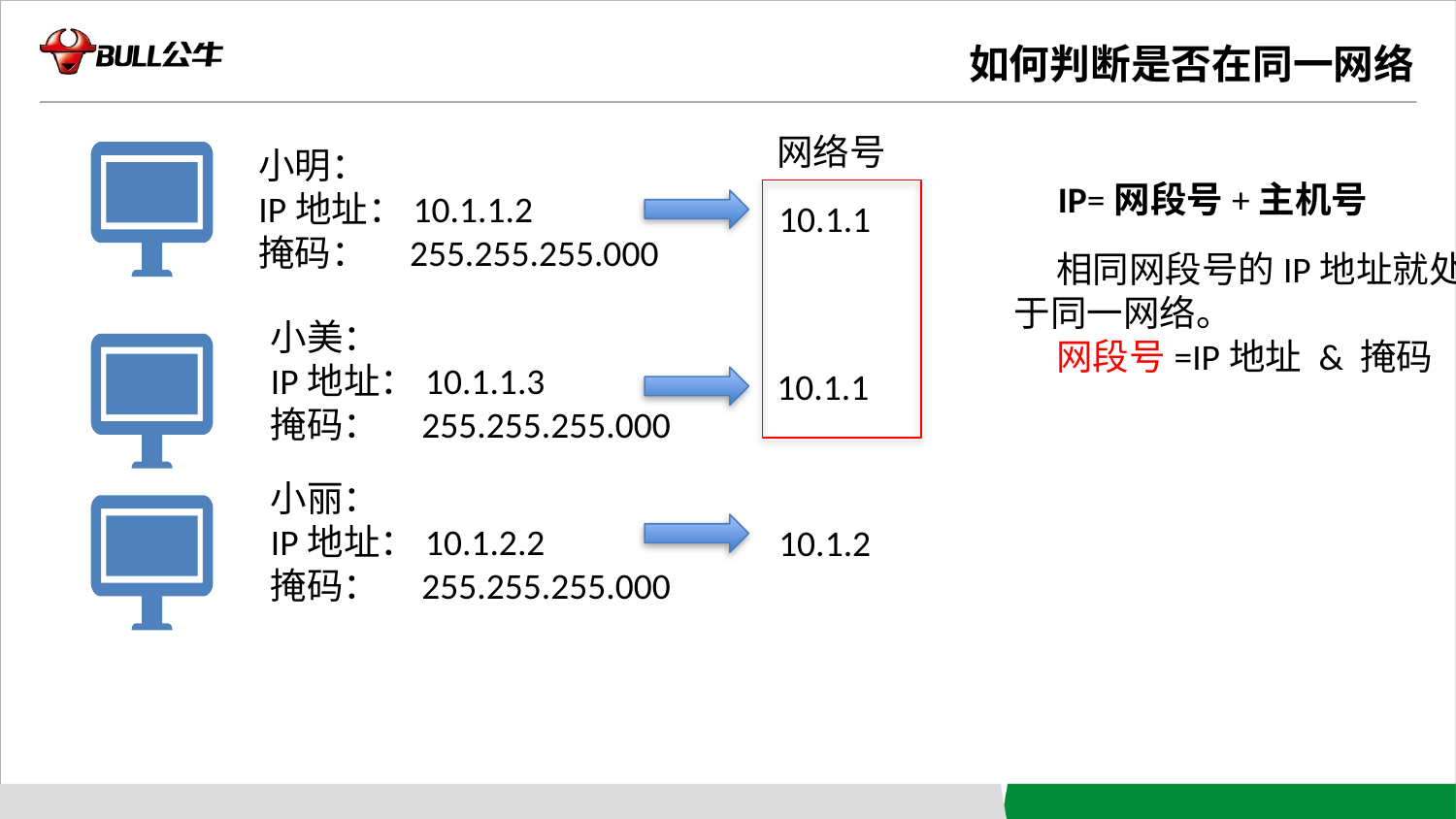

# 如何判断是否在同一网络
网络号

10.1.1

10.1.1

10.1.2

小明：
IP地址：10.1.1.2
掩码：    255.255.255.000

IP=网段号+主机号
    相同网段号的IP地址就处于同一网络。
    网段号=IP地址 & 掩码
小美：
IP地址：10.1.1.3
掩码：    255.255.255.000

小丽：
IP地址：10.1.2.2
掩码：    255.255.255.000